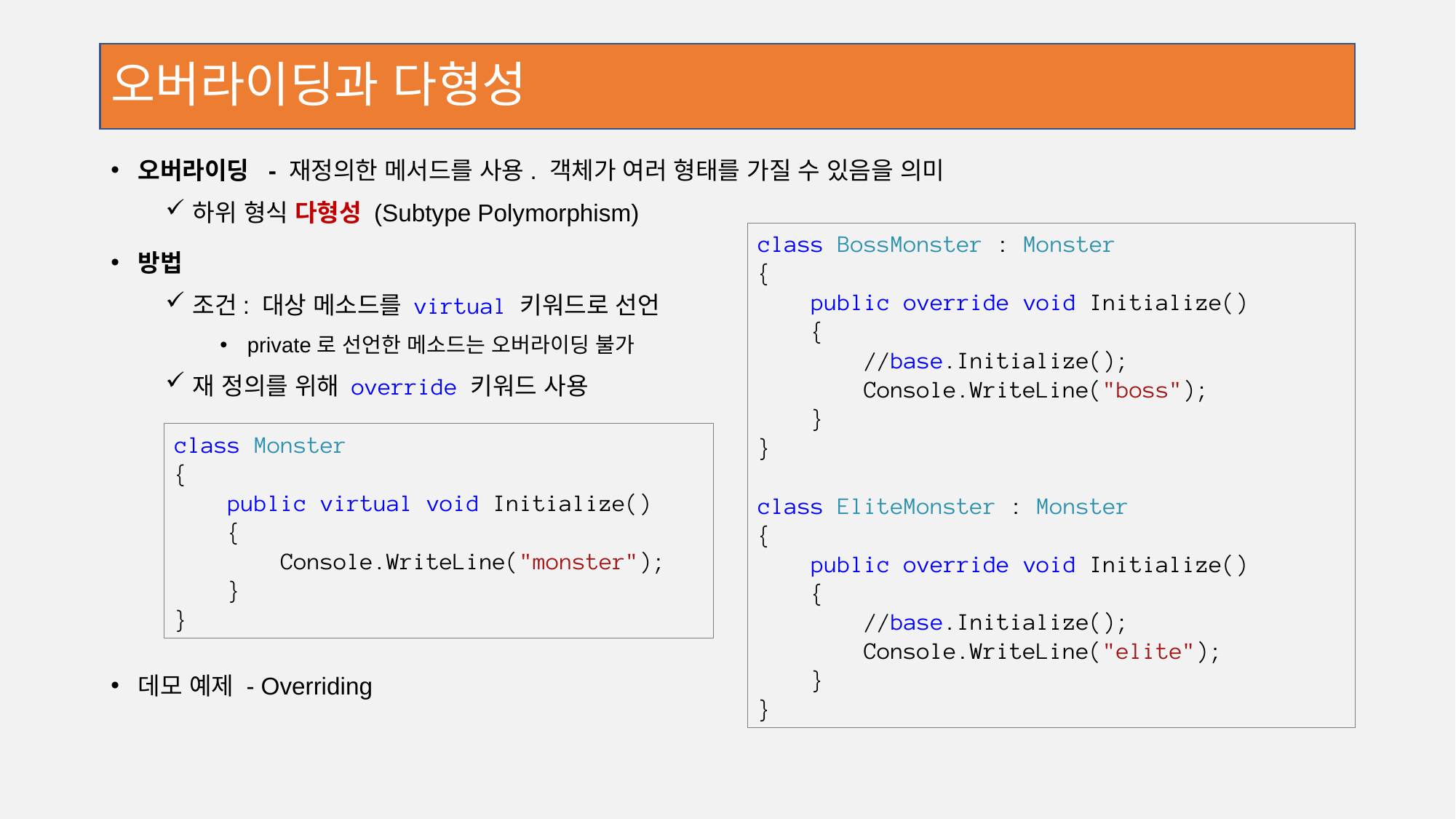

# 오버라이딩과 다형성
오버라이딩  - 재정의한 메서드를 사용. 객체가 여러 형태를 가질 수 있음을 의미
하위 형식 다형성 (Subtype Polymorphism)
방법
조건: 대상 메소드를 virtual 키워드로 선언
private로 선언한 메소드는 오버라이딩 불가
재 정의를 위해 override 키워드 사용

데모 예제 - Overriding
class BossMonster : Monster
{
    public override void Initialize()
    {
        //base.Initialize();
        Console.WriteLine("boss");
    }
}

class EliteMonster : Monster
{
    public override void Initialize()
    {
        //base.Initialize();
        Console.WriteLine("elite");
    }
}
class Monster
{
    public virtual void Initialize()
    {
        Console.WriteLine("monster");
    }
}